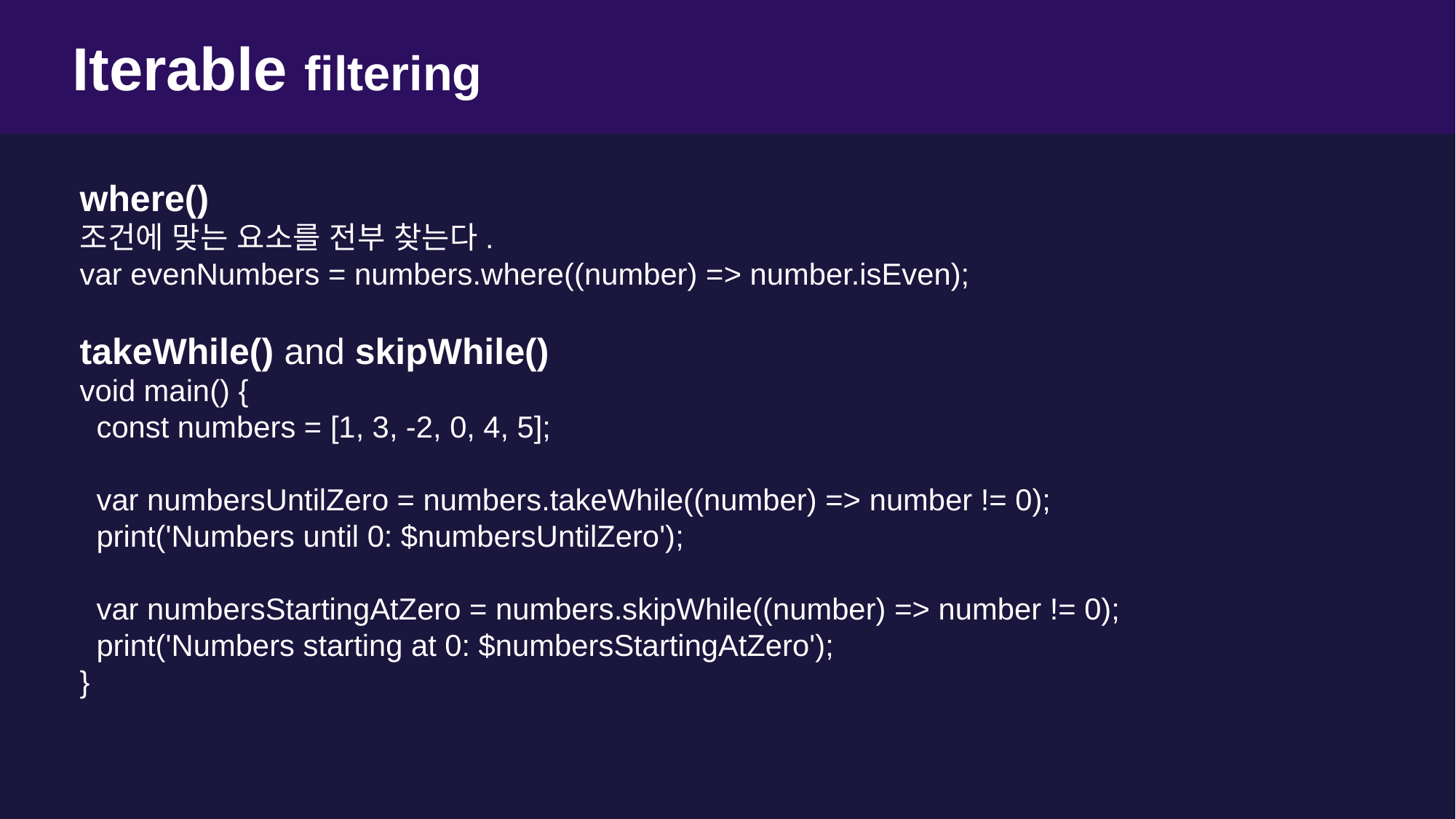

Iterable filtering
where()
조건에 맞는 요소를 전부 찾는다.
var evenNumbers = numbers.where((number) => number.isEven);

takeWhile() and skipWhile()
void main() {
  const numbers = [1, 3, -2, 0, 4, 5];

  var numbersUntilZero = numbers.takeWhile((number) => number != 0);
  print('Numbers until 0: $numbersUntilZero');

  var numbersStartingAtZero = numbers.skipWhile((number) => number != 0);
  print('Numbers starting at 0: $numbersStartingAtZero');
}